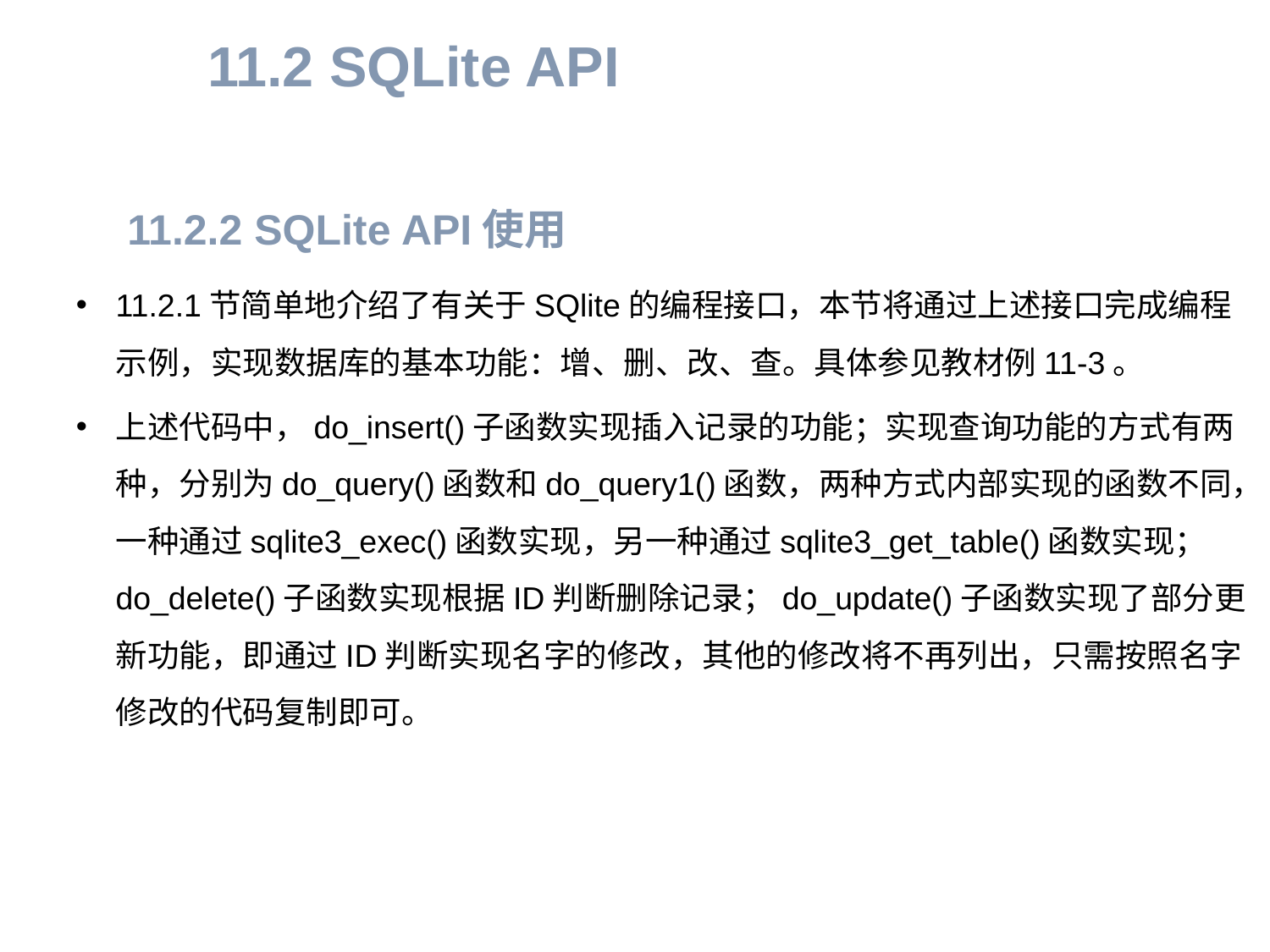

11.2 SQLite API
11.2.2 SQLite API使用
11.2.1节简单地介绍了有关于SQlite的编程接口，本节将通过上述接口完成编程示例，实现数据库的基本功能：增、删、改、查。具体参见教材例11-3。
上述代码中，do_insert()子函数实现插入记录的功能；实现查询功能的方式有两种，分别为do_query()函数和do_query1()函数，两种方式内部实现的函数不同，一种通过sqlite3_exec()函数实现，另一种通过sqlite3_get_table()函数实现；do_delete()子函数实现根据ID判断删除记录；do_update()子函数实现了部分更新功能，即通过ID判断实现名字的修改，其他的修改将不再列出，只需按照名字修改的代码复制即可。